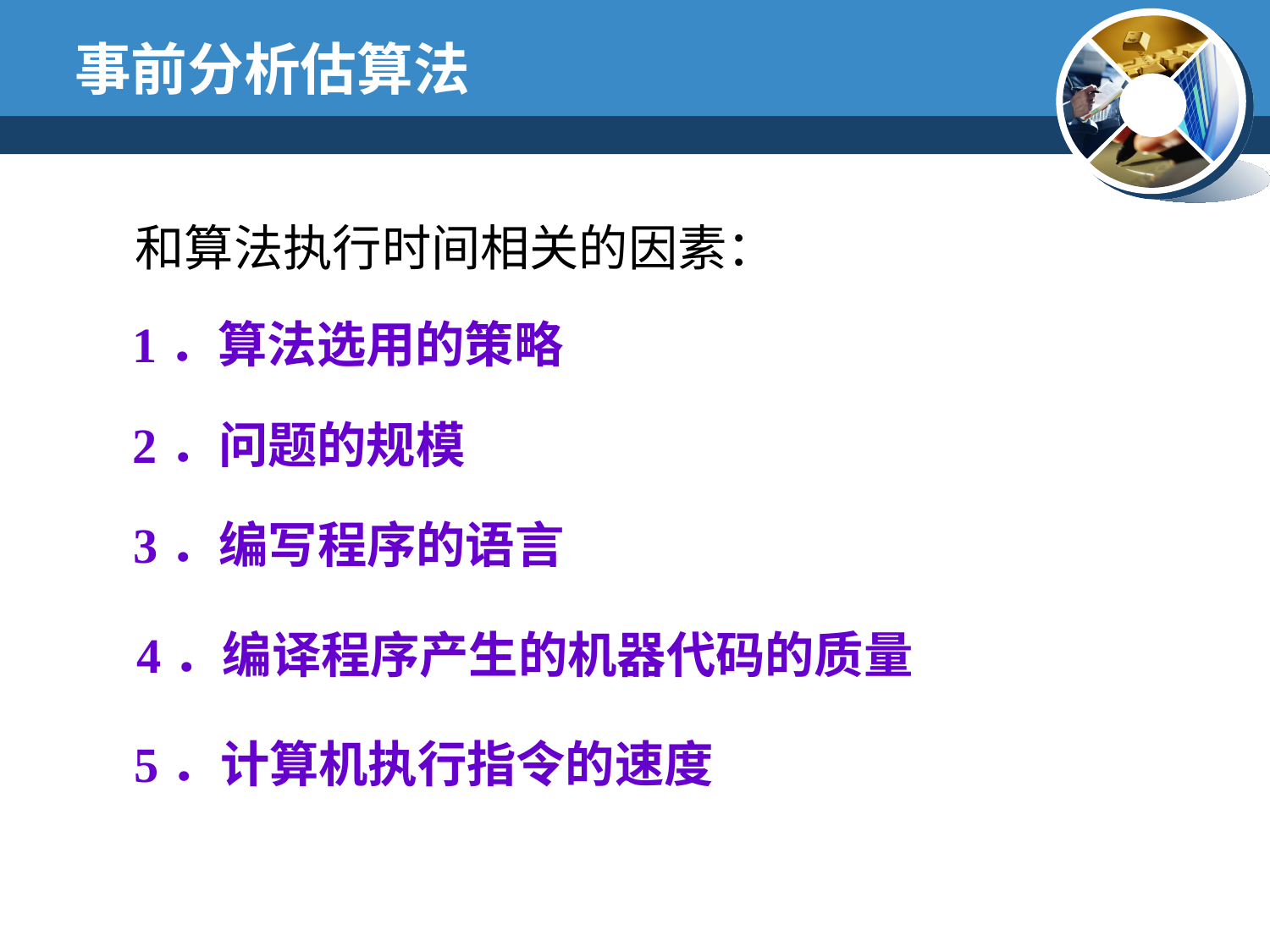

事前分析估算法
和算法执行时间相关的因素：
1．算法选用的策略
2．问题的规模
3．编写程序的语言
4．编译程序产生的机器代码的质量
5．计算机执行指令的速度